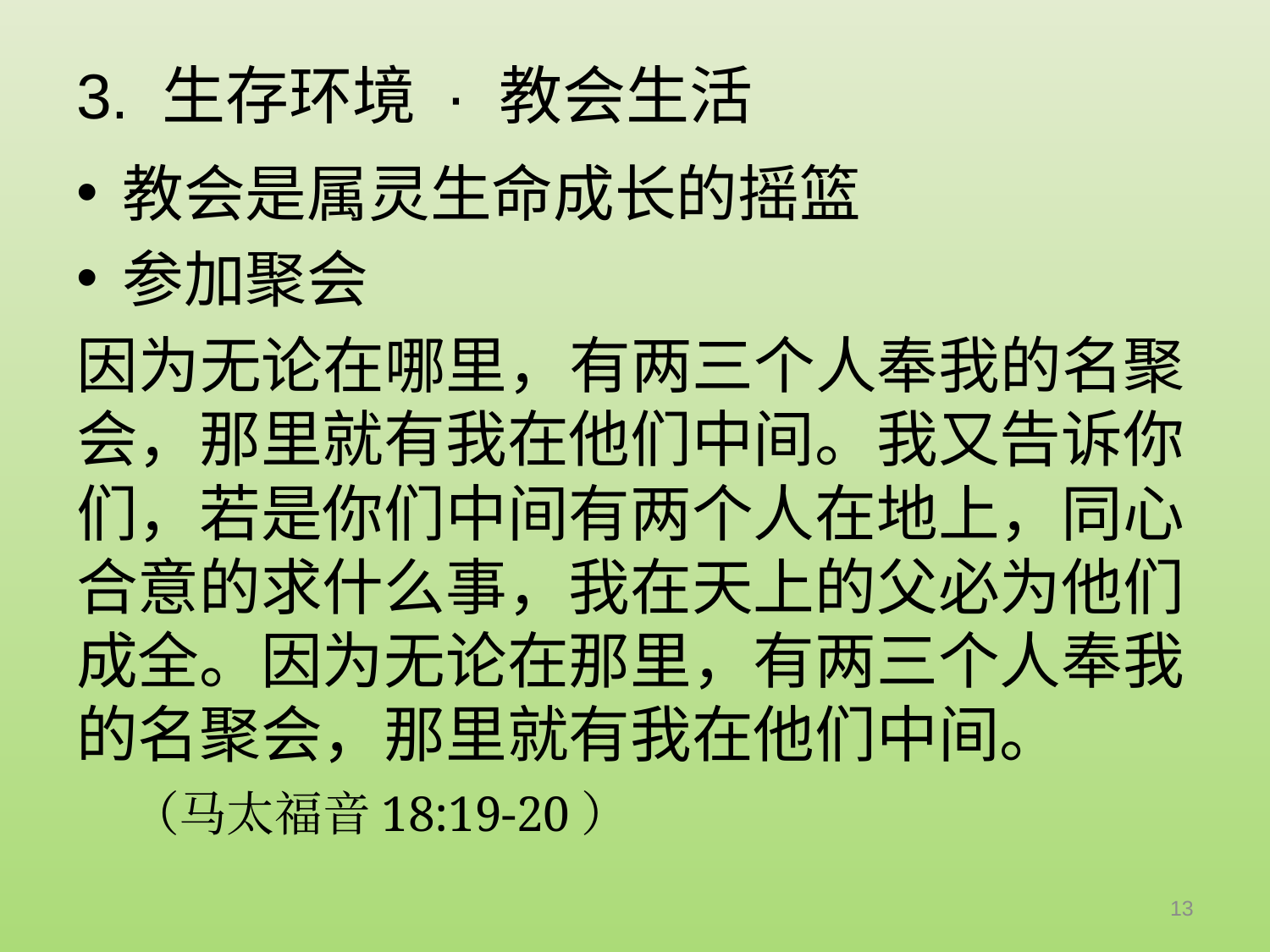

# 3. 生存环境 · 教会生活
教会是属灵生命成长的摇篮
参加聚会
因为无论在哪里，有两三个人奉我的名聚会，那里就有我在他们中间。我又告诉你们，若是你们中间有两个人在地上，同心合意的求什么事，我在天上的父必为他们成全。因为无论在那里，有两三个人奉我的名聚会，那里就有我在他们中间。              （马太福音18:19-20）
13